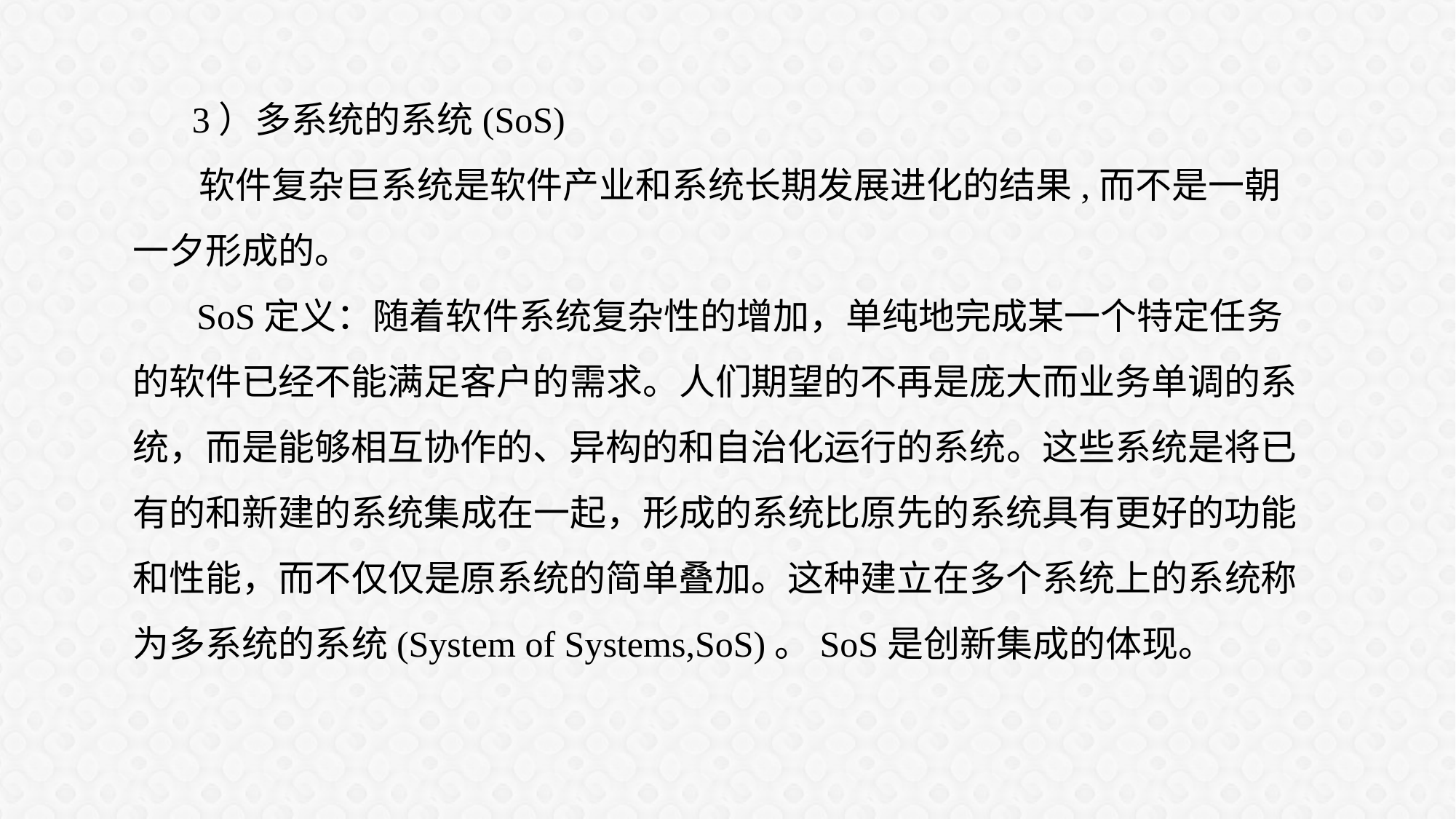

3）多系统的系统(SoS)
       软件复杂巨系统是软件产业和系统长期发展进化的结果,而不是一朝一夕形成的。
       SoS定义：随着软件系统复杂性的增加，单纯地完成某一个特定任务的软件已经不能满足客户的需求。人们期望的不再是庞大而业务单调的系统，而是能够相互协作的、异构的和自治化运行的系统。这些系统是将已有的和新建的系统集成在一起，形成的系统比原先的系统具有更好的功能和性能，而不仅仅是原系统的简单叠加。这种建立在多个系统上的系统称为多系统的系统(System of Systems,SoS)。SoS是创新集成的体现。